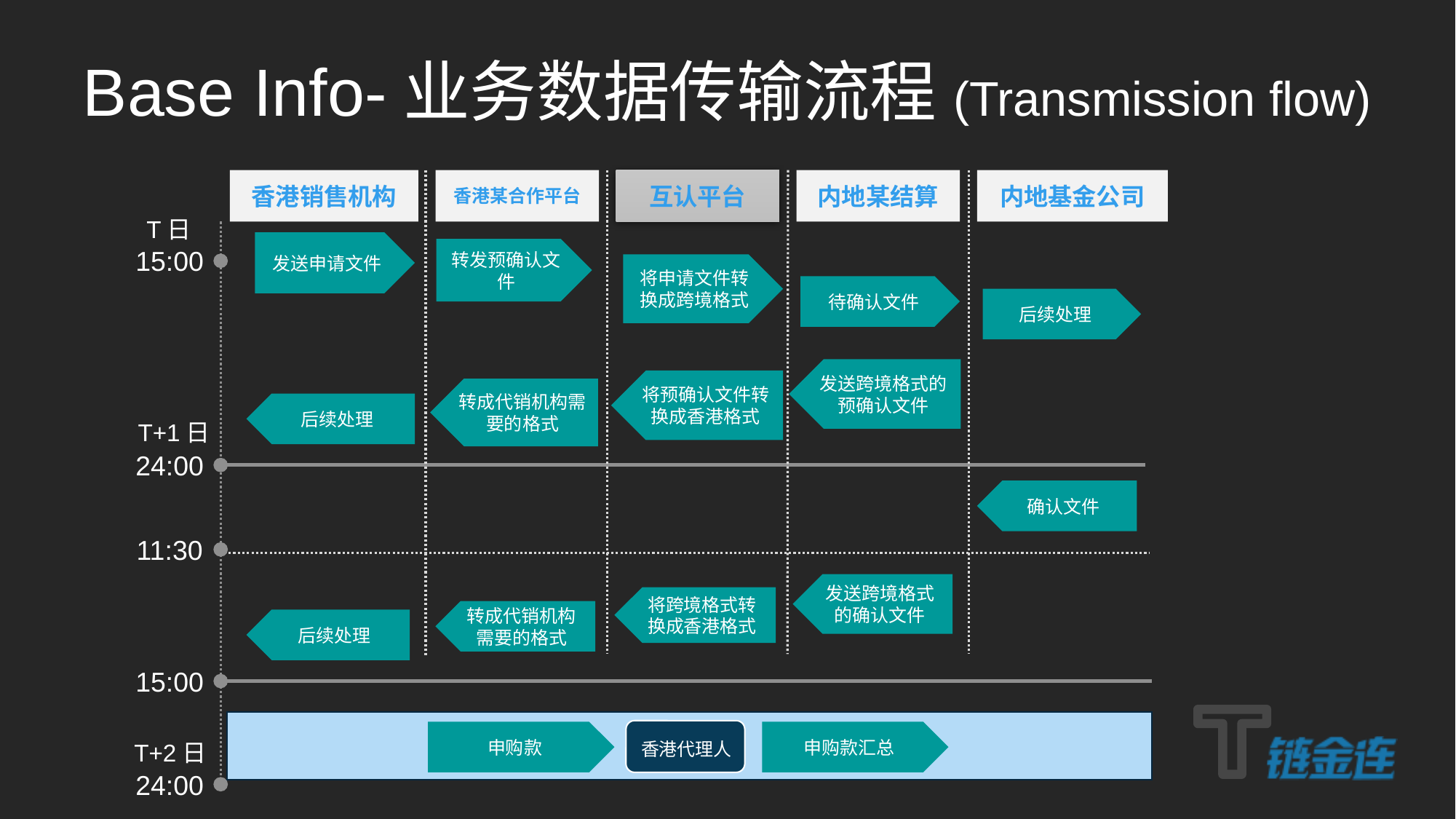

Base Info-业务数据传输流程(Transmission flow)
香港销售机构
香港某合作平台
互认平台
内地某结算
内地基金公司
T日
发送申请文件
转发预确认文件
15:00

将申请文件转换成跨境格式
待确认文件
后续处理
发送跨境格式的预确认文件
将预确认文件转换成香港格式
转成代销机构需要的格式
后续处理
24:00

确认文件
11:30

发送跨境格式的确认文件
将跨境格式转换成香港格式
转成代销机构需要的格式
后续处理
15:00

申购款
申购款汇总
香港代理人
T+2日
24:00

T+1日